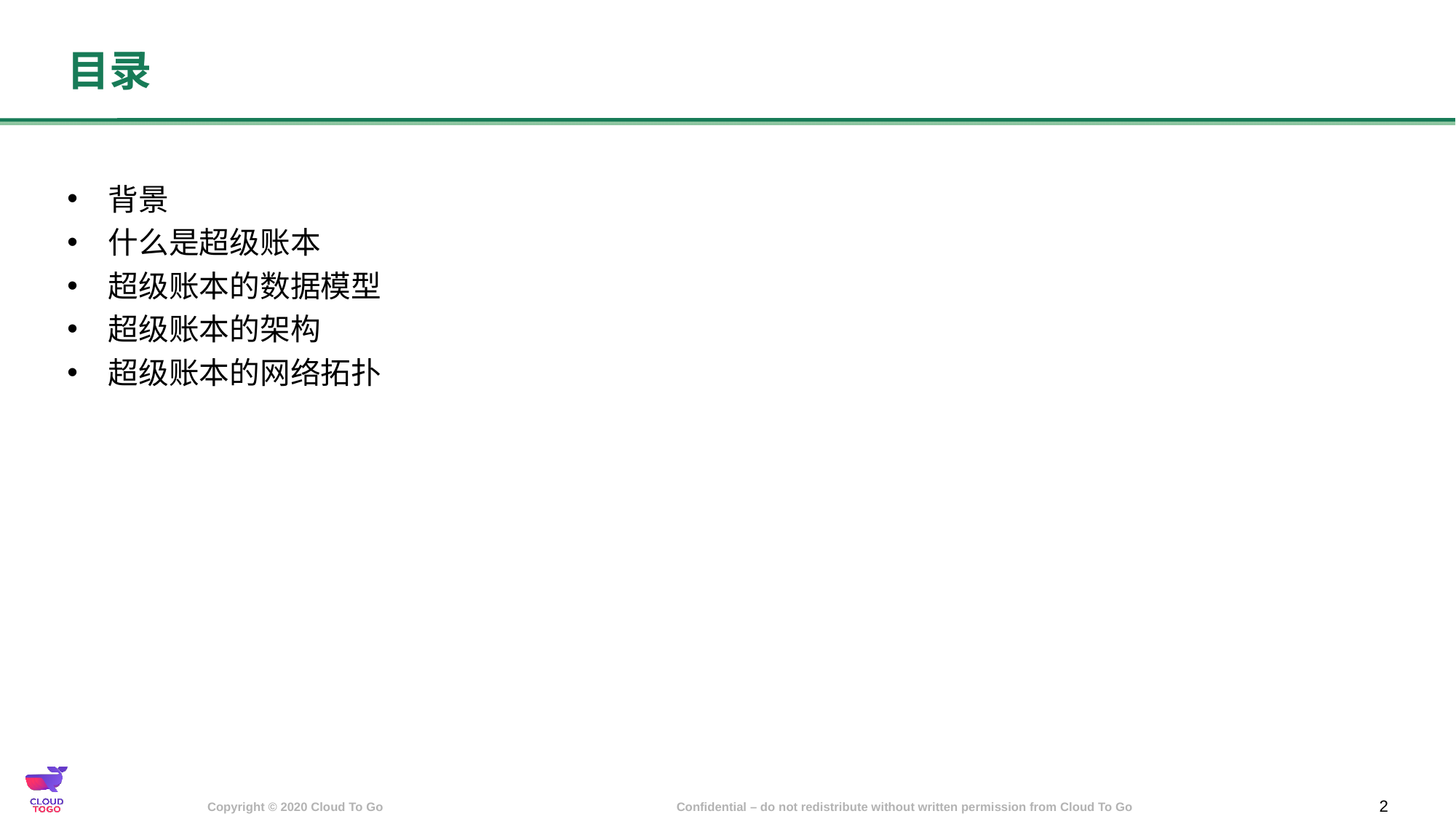

# 目录
背景
什么是超级账本
超级账本的数据模型
超级账本的架构
超级账本的网络拓扑